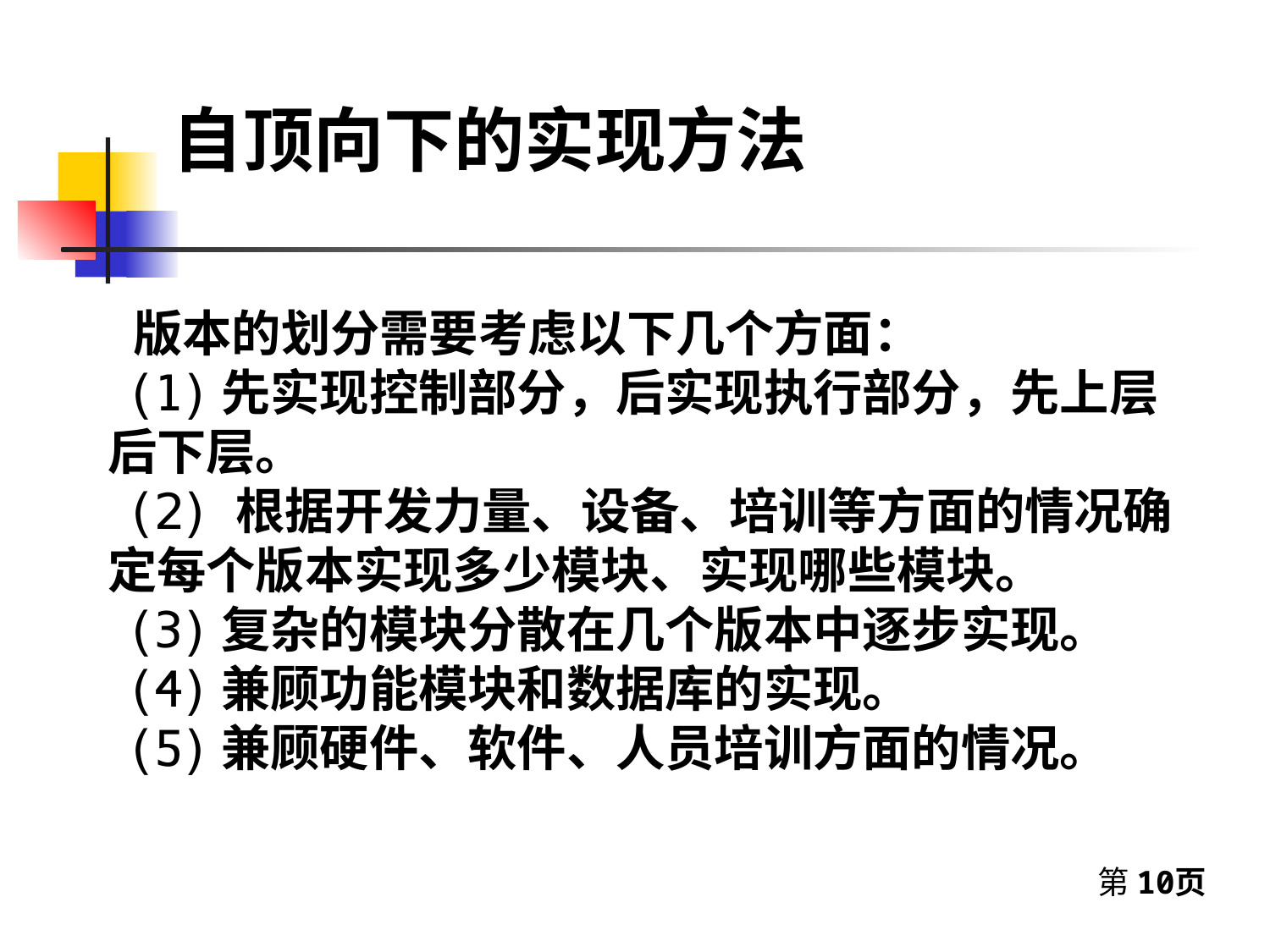

# 自顶向下的实现方法
版本的划分需要考虑以下几个方面：
(1)先实现控制部分，后实现执行部分，先上层后下层。
(2) 根据开发力量、设备、培训等方面的情况确定每个版本实现多少模块、实现哪些模块。
(3)复杂的模块分散在几个版本中逐步实现。
(4)兼顾功能模块和数据库的实现。
(5)兼顾硬件、软件、人员培训方面的情况。